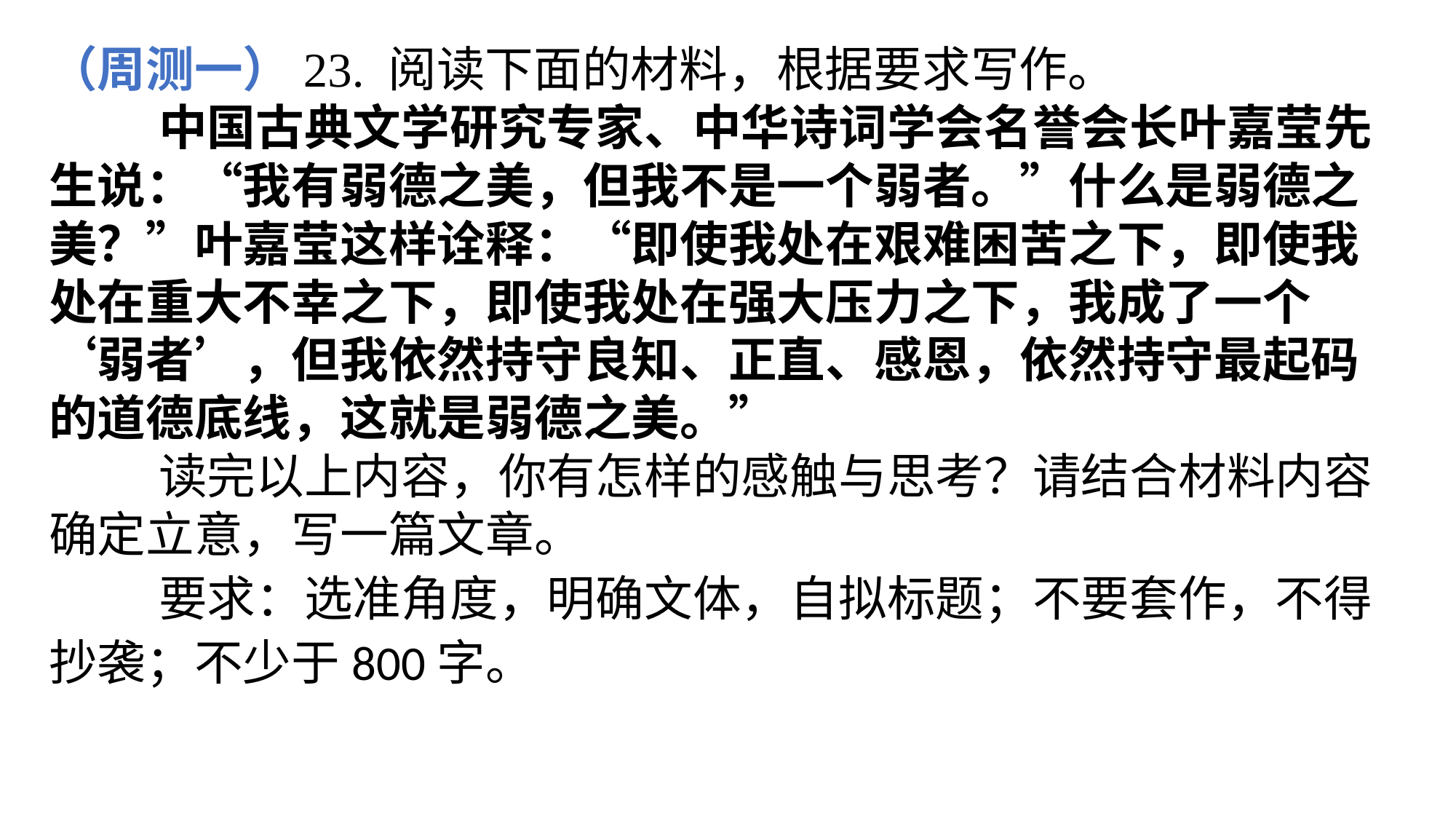

（周测一）23. 阅读下面的材料，根据要求写作。         中国古典文学研究专家、中华诗词学会名誉会长叶嘉莹先生说：“我有弱德之美，但我不是一个弱者。”什么是弱德之美？”叶嘉莹这样诠释：“即使我处在艰难困苦之下，即使我处在重大不幸之下，即使我处在强大压力之下，我成了一个‘弱者’，但我依然持守良知、正直、感恩，依然持守最起码的道德底线，这就是弱德之美。”         读完以上内容，你有怎样的感触与思考？请结合材料内容确定立意，写一篇文章。         要求：选准角度，明确文体，自拟标题；不要套作，不得抄袭；不少于800字。